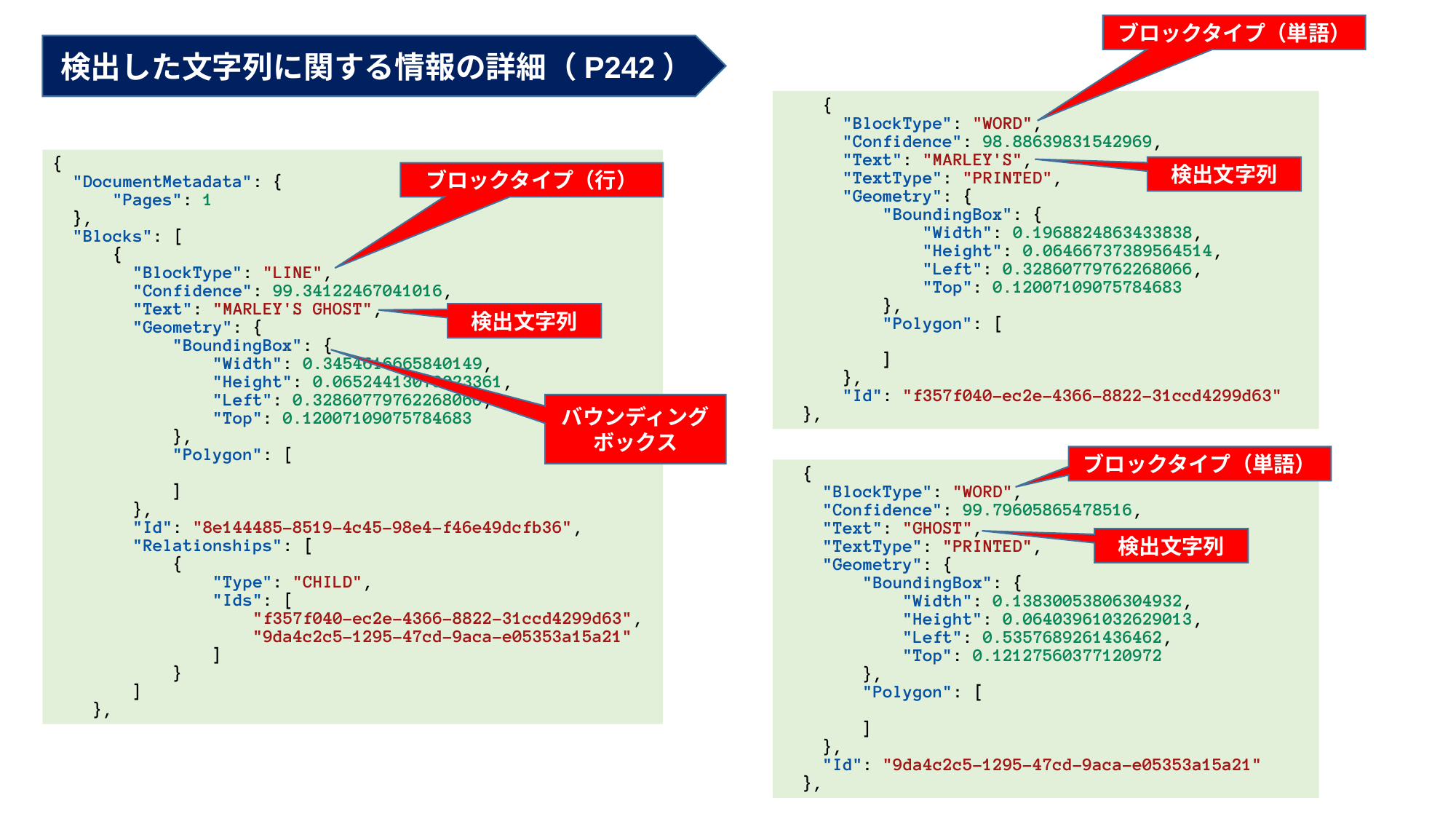

ブロックタイプ（単語）
検出した文字列に関する情報の詳細（P242）
    {
      "BlockType": "WORD",
      "Confidence": 98.88639831542969,
      "Text": "MARLEY'S",
      "TextType": "PRINTED",
      "Geometry": {
          "BoundingBox": {
              "Width": 0.1968824863433838,
              "Height": 0.06466737389564514,
              "Left": 0.32860779762268066,
              "Top": 0.12007109075784683
          },
          "Polygon": [
          ]
      },
      "Id": "f357f040-ec2e-4366-8822-31ccd4299d63"
  },
{
  "DocumentMetadata": {
      "Pages": 1
  },
  "Blocks": [
      {
        "BlockType": "LINE",
        "Confidence": 99.34122467041016,
        "Text": "MARLEY'S GHOST",
        "Geometry": {
            "BoundingBox": {
                "Width": 0.3454616665840149,
                "Height": 0.06524413079023361,
                "Left": 0.32860779762268066,
                "Top": 0.12007109075784683
            },
            "Polygon": [
            ]
        },
        "Id": "8e144485-8519-4c45-98e4-f46e49dcfb36",
        "Relationships": [
            {
                "Type": "CHILD",
                "Ids": [
                    "f357f040-ec2e-4366-8822-31ccd4299d63",
                    "9da4c2c5-1295-47cd-9aca-e05353a15a21"
                ]
            }
        ]
    },
検出文字列
ブロックタイプ（行）
検出文字列
バウンディングボックス
ブロックタイプ（単語）
  {
    "BlockType": "WORD",
    "Confidence": 99.79605865478516,
    "Text": "GHOST",
    "TextType": "PRINTED",
    "Geometry": {
        "BoundingBox": {
            "Width": 0.13830053806304932,
            "Height": 0.06403961032629013,
            "Left": 0.5357689261436462,
            "Top": 0.12127560377120972
        },
        "Polygon": [
        ]
    },
    "Id": "9da4c2c5-1295-47cd-9aca-e05353a15a21"
  },
検出文字列